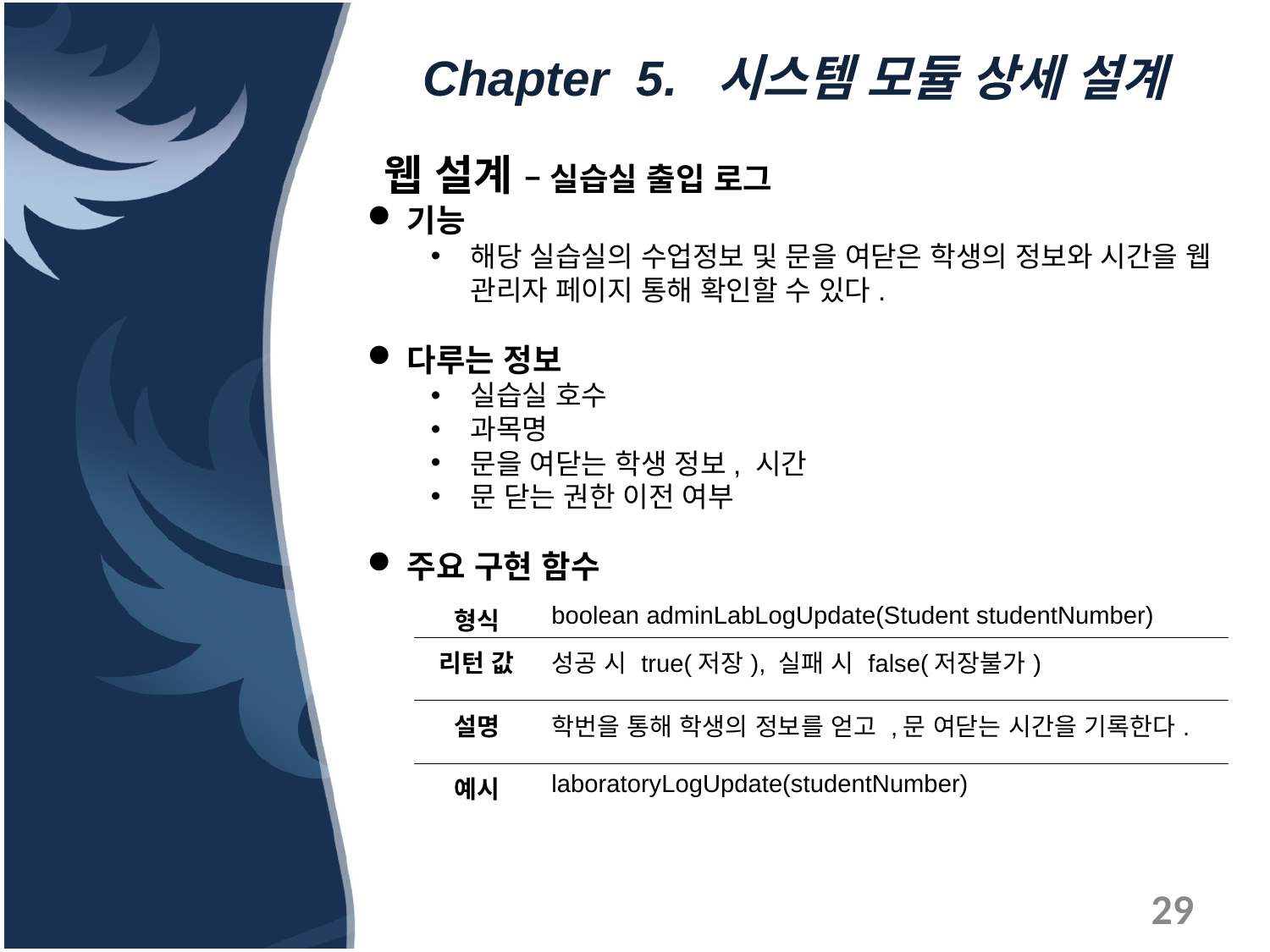

# Chapter  5.  시스템 모듈 상세 설계
웹 설계 – 실습실 출입 로그
기능
해당 실습실의 수업정보 및 문을 여닫은 학생의 정보와 시간을 웹 관리자 페이지 통해 확인할 수 있다.

다루는 정보
실습실 호수
과목명
문을 여닫는 학생 정보, 시간
문 닫는 권한 이전 여부

주요 구현 함수
| 형식 | boolean adminLabLogUpdate(Student studentNumber) |
| --- | --- |
| 리턴 값 | 성공 시 true(저장), 실패 시 false(저장불가) |
| 설명 | 학번을 통해 학생의 정보를 얻고 ,문 여닫는 시간을 기록한다. |
| 예시 | laboratoryLogUpdate(studentNumber) |
29